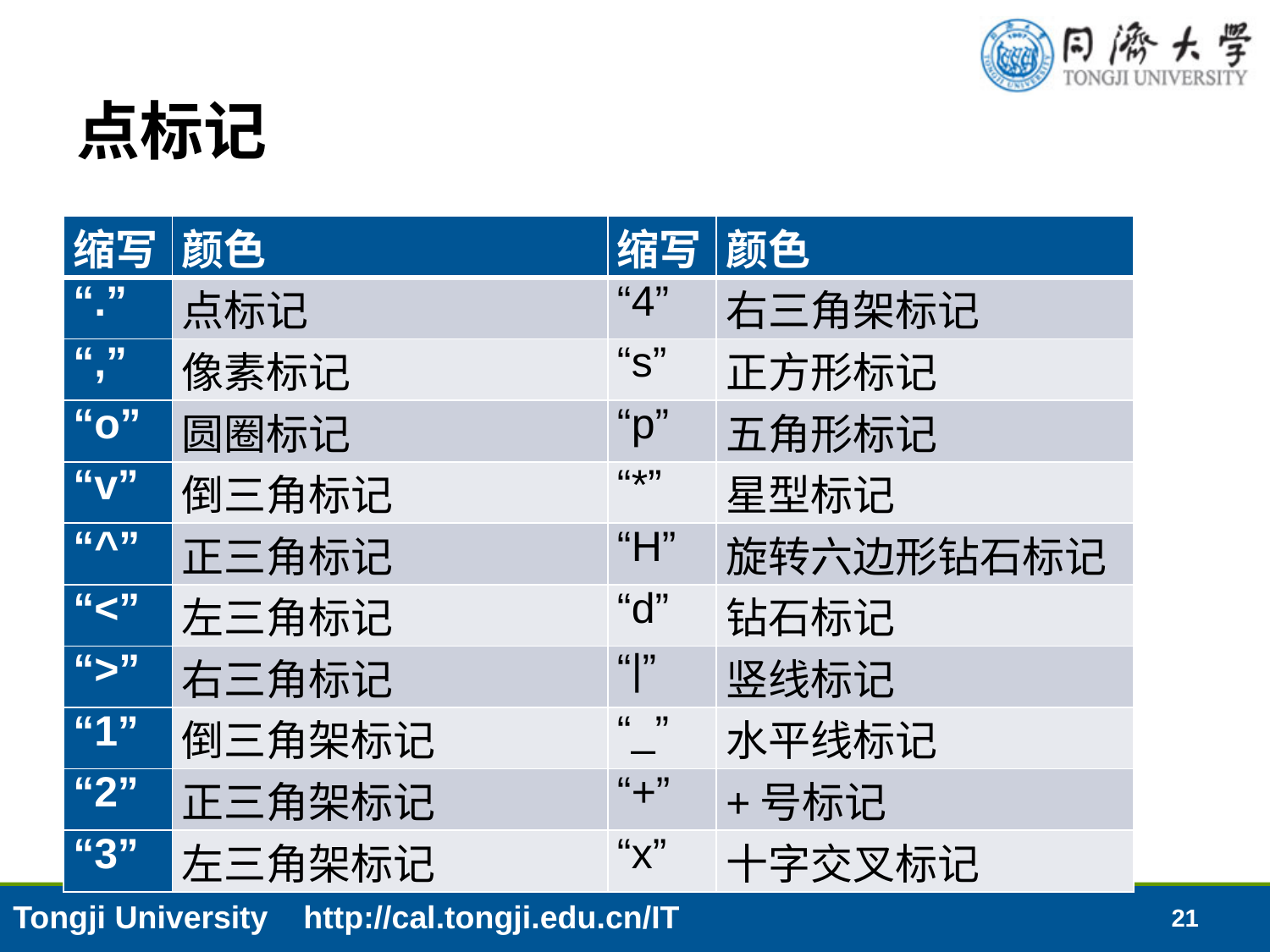

# 点标记
| 缩写 | 颜色 | 缩写 | 颜色 |
| --- | --- | --- | --- |
| “.” | 点标记 | “4” | 右三角架标记 |
| “,” | 像素标记 | “s” | 正方形标记 |
| “o” | 圆圈标记 | “p” | 五角形标记 |
| “v” | 倒三角标记 | “\*” | 星型标记 |
| “^” | 正三角标记 | “H” | 旋转六边形钻石标记 |
| “<” | 左三角标记 | “d” | 钻石标记 |
| “>” | 右三角标记 | “|” | 竖线标记 |
| “1” | 倒三角架标记 | “\_” | 水平线标记 |
| “2” | 正三角架标记 | “+” | +号标记 |
| “3” | 左三角架标记 | “x” | 十字交叉标记 |